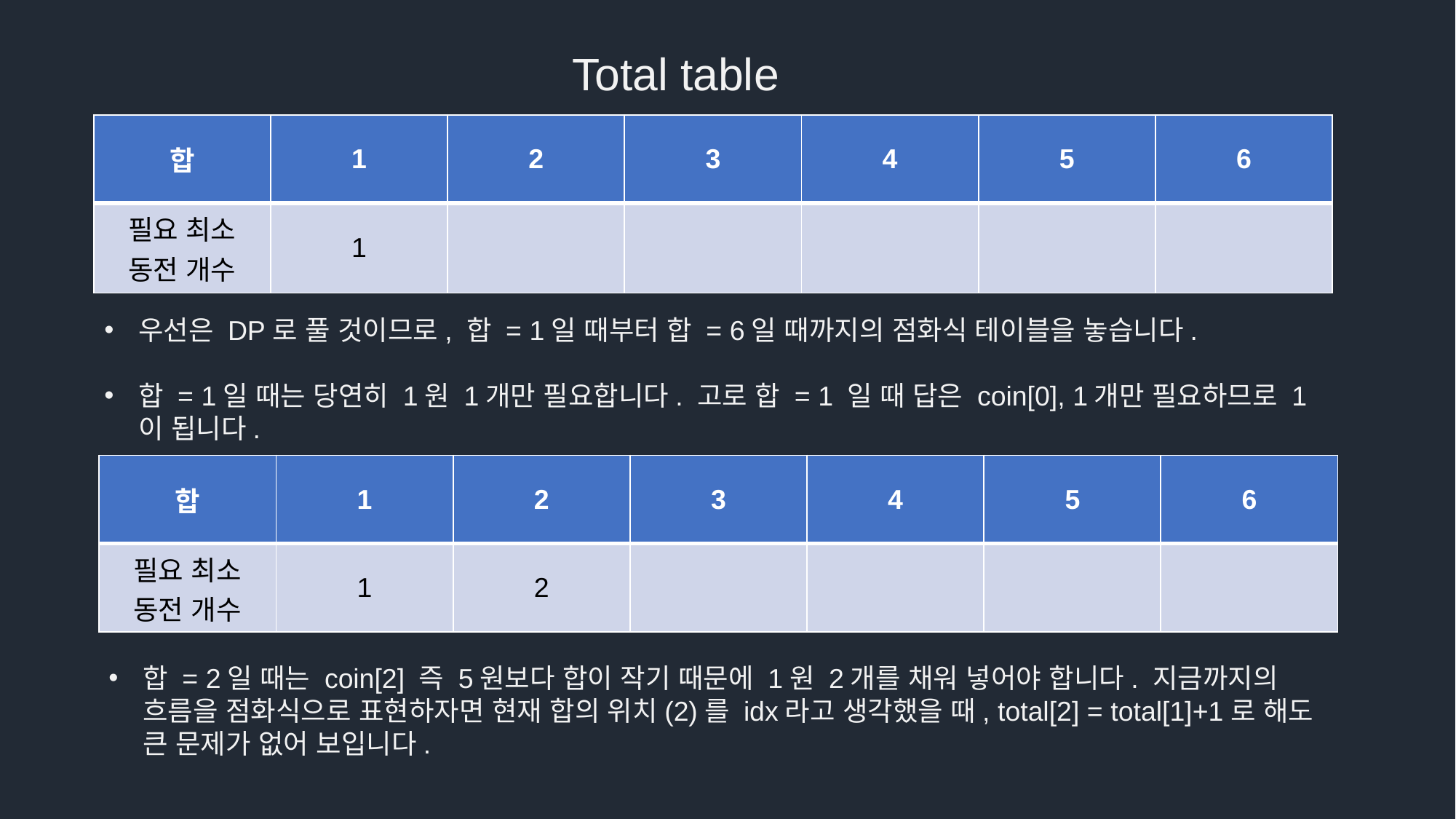

Total table
| 합 | 1 | 2 | 3 | 4 | 5 | 6 |
| --- | --- | --- | --- | --- | --- | --- |
| 필요 최소 동전 개수 | 1 |  |  |  |  |  |
우선은 DP로 풀 것이므로, 합 = 1일 때부터 합 = 6일 때까지의 점화식 테이블을 놓습니다.

합 = 1일 때는 당연히 1원 1개만 필요합니다. 고로 합 = 1 일 때 답은 coin[0], 1개만 필요하므로 1이 됩니다.
| 합 | 1 | 2 | 3 | 4 | 5 | 6 |
| --- | --- | --- | --- | --- | --- | --- |
| 필요 최소 동전 개수 | 1 | 2 |  |  |  |  |
합 = 2일 때는 coin[2] 즉 5원보다 합이 작기 때문에 1원 2개를 채워 넣어야 합니다. 지금까지의 흐름을 점화식으로 표현하자면 현재 합의 위치(2)를 idx라고 생각했을 때, total[2] = total[1]+1로 해도 큰 문제가 없어 보입니다.